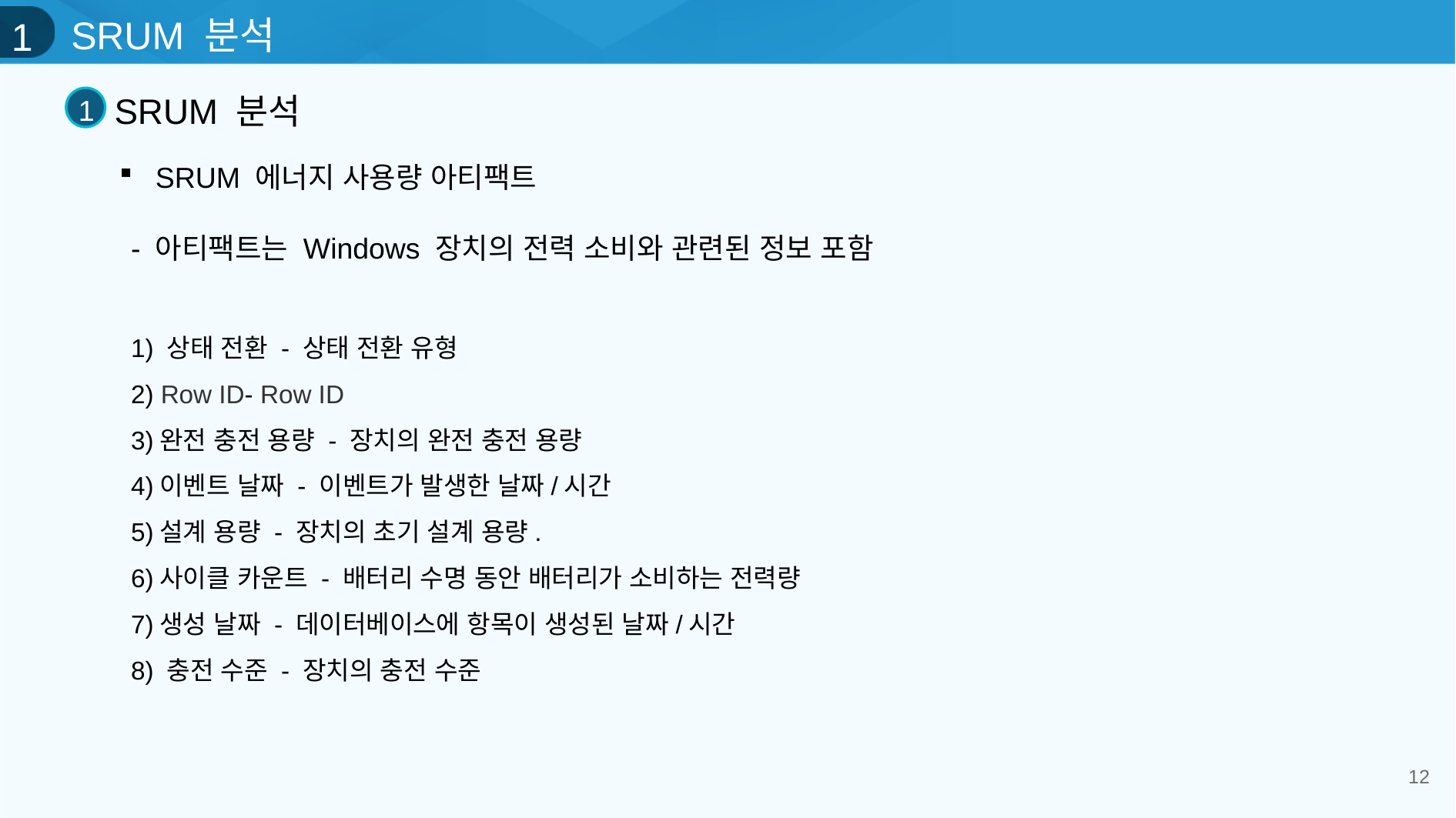

1
SRUM 분석
SRUM 분석
1

SRUM 에너지 사용량 아티팩트
- 아티팩트는 Windows 장치의 전력 소비와 관련된 정보 포함

1) 상태 전환 - 상태 전환 유형
2) Row ID- Row ID
3)완전 충전 용량 - 장치의 완전 충전 용량
4)이벤트 날짜 - 이벤트가 발생한 날짜/시간
5)설계 용량 - 장치의 초기 설계 용량.
6)사이클 카운트 - 배터리 수명 동안 배터리가 소비하는 전력량
7)생성 날짜 - 데이터베이스에 항목이 생성된 날짜/시간
8) 충전 수준 - 장치의 충전 수준
12
# 1) 바이러스